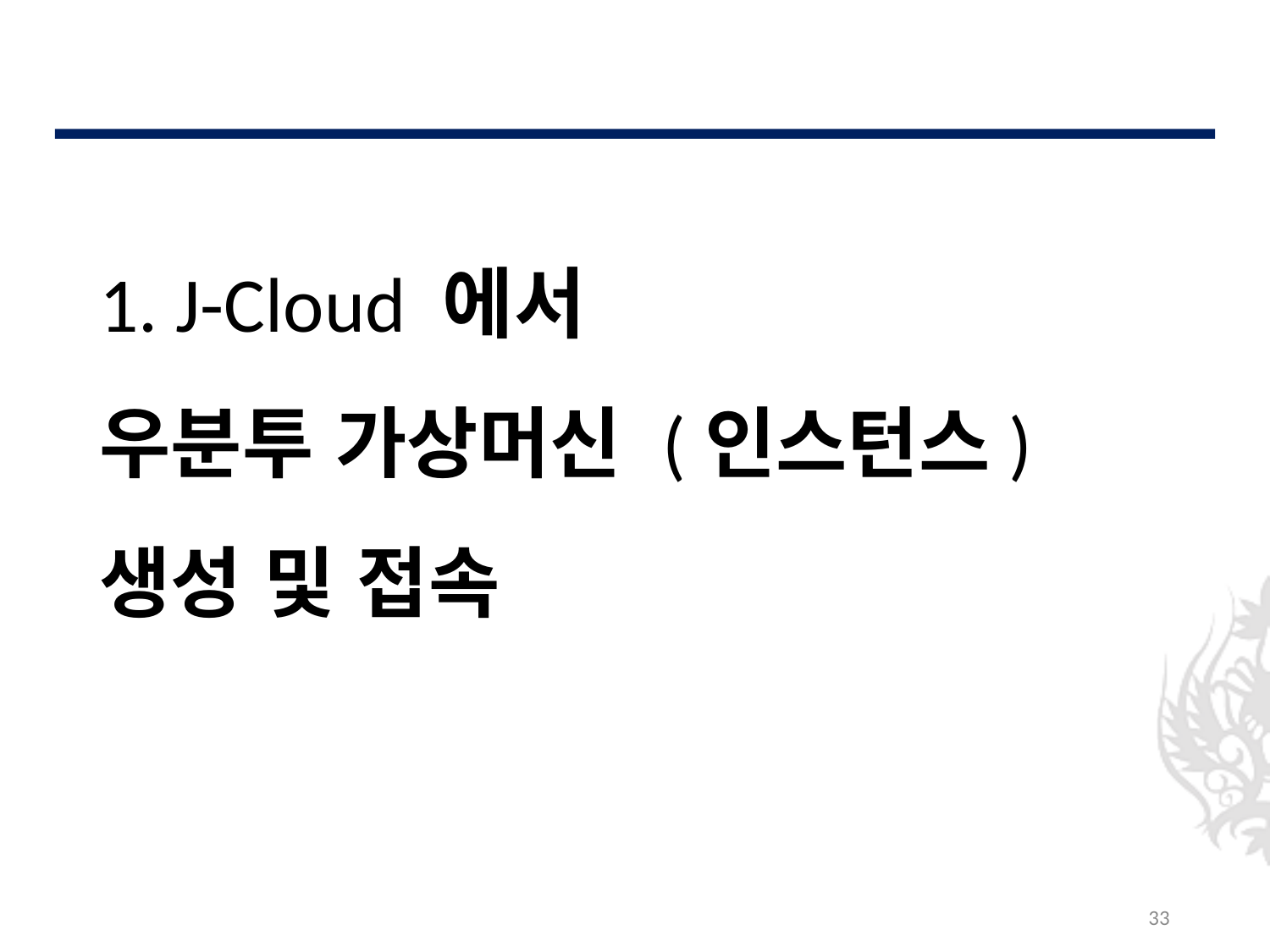

# 1. J-Cloud 에서 우분투 가상머신 (인스턴스) 생성 및 접속

33